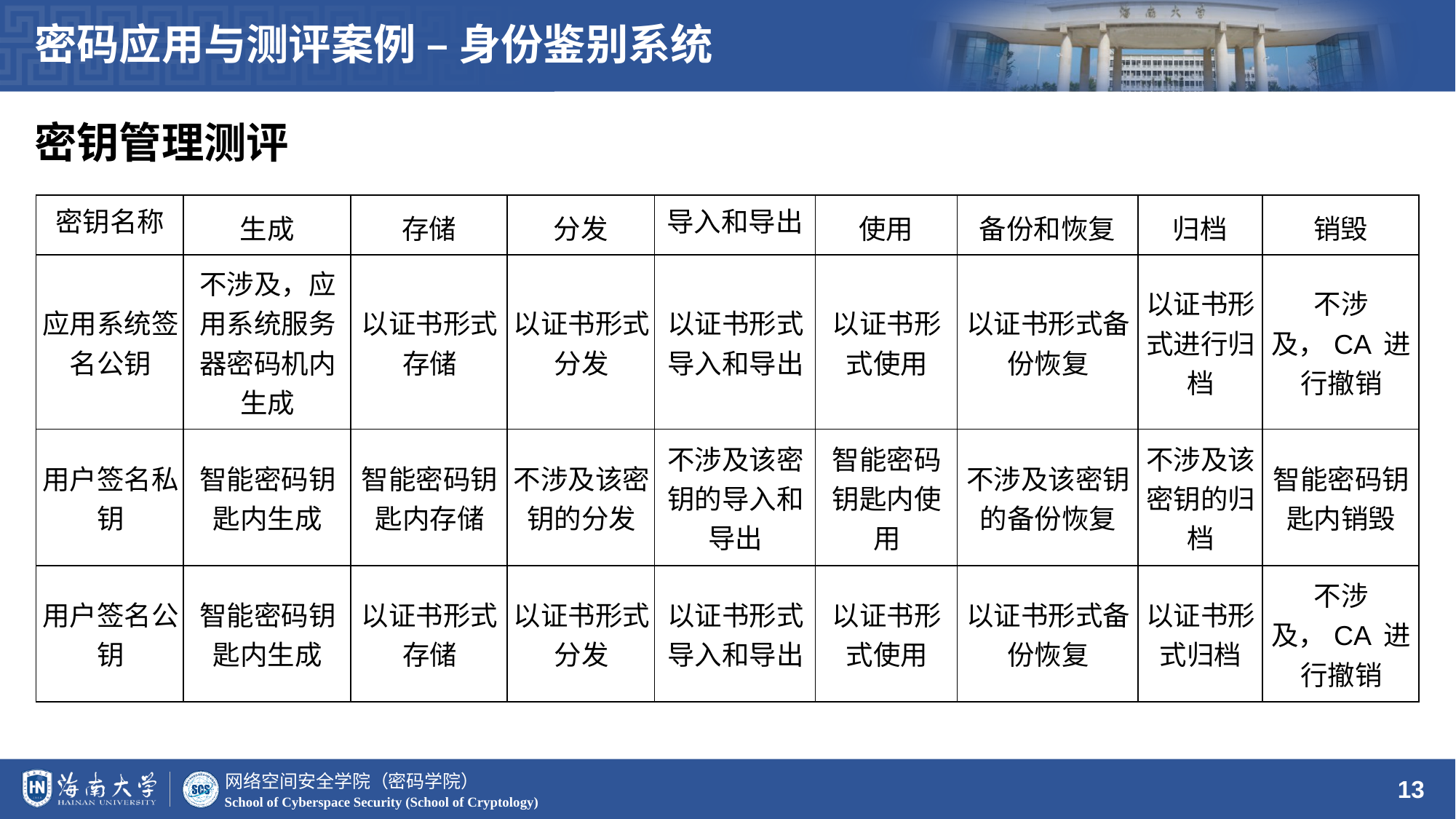

密码应用与测评案例 – 身份鉴别系统
密钥管理测评
| 密钥名称 | 生成 | 存储 | 分发 | 导入和导出 | 使用 | 备份和恢复 | 归档 | 销毁 |
| --- | --- | --- | --- | --- | --- | --- | --- | --- |
| 应用系统签名公钥 | 不涉及，应用系统服务器密码机内生成 | 以证书形式存储 | 以证书形式分发 | 以证书形式导入和导出 | 以证书形式使用 | 以证书形式备份恢复 | 以证书形式进行归档 | 不涉 及，CA 进行撤销 |
| 用户签名私钥 | 智能密码钥匙内生成 | 智能密码钥匙内存储 | 不涉及该密钥的分发 | 不涉及该密钥的导入和导出 | 智能密码钥匙内使用 | 不涉及该密钥的备份恢复 | 不涉及该密钥的归档 | 智能密码钥匙内销毁 |
| 用户签名公钥 | 智能密码钥匙内生成 | 以证书形式存储 | 以证书形式分发 | 以证书形式导入和导出 | 以证书形式使用 | 以证书形式备份恢复 | 以证书形式归档 | 不涉及，CA 进行撤销 |
13